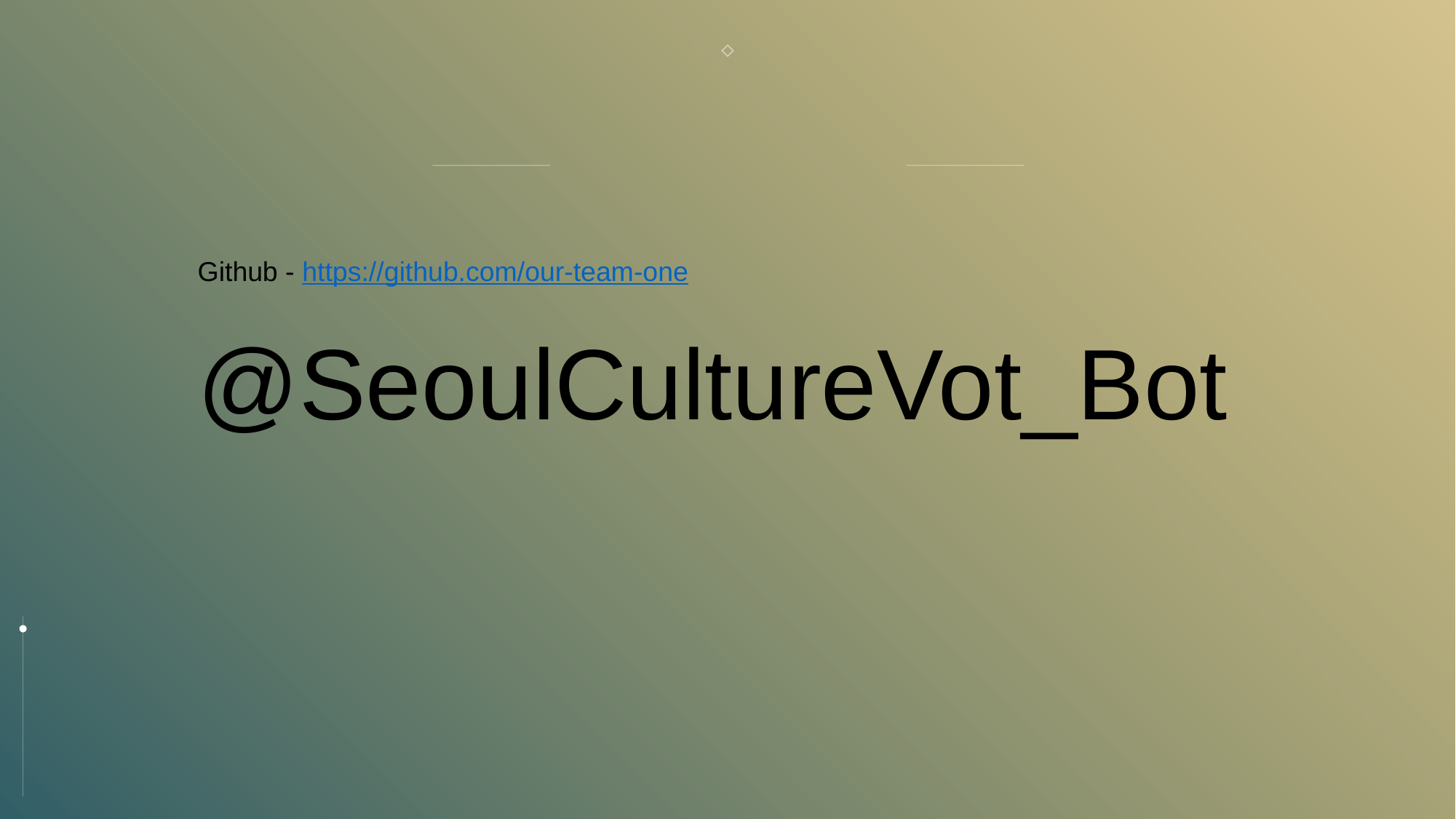

# 관련자료
Github - https://github.com/our-team-one

@SeoulCultureVot_Bot

11